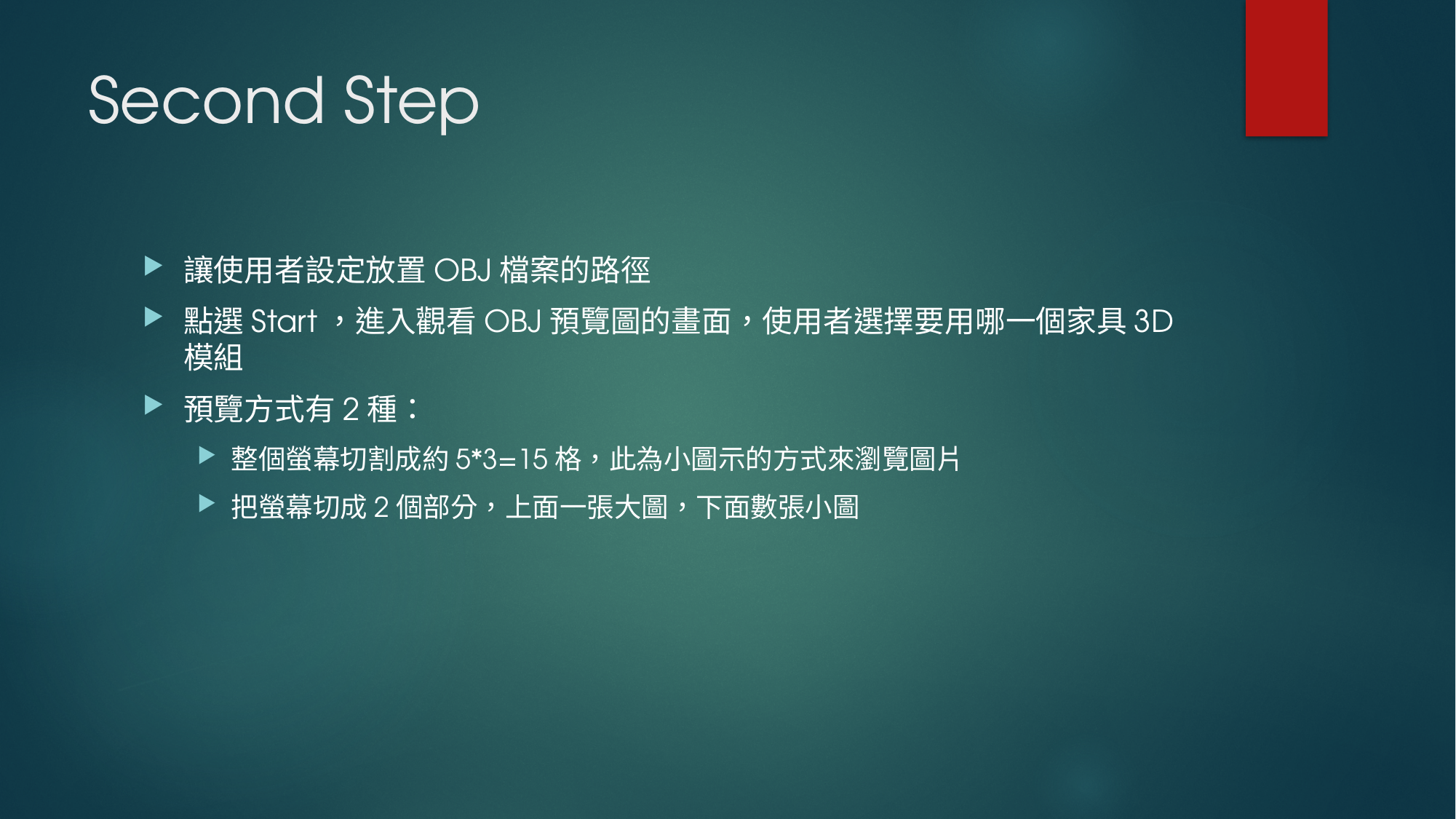

# Second Step
讓使用者設定放置OBJ檔案的路徑
點選Start，進入觀看OBJ預覽圖的畫面，使用者選擇要用哪一個家具3D模組
預覽方式有2種：
整個螢幕切割成約5*3=15格，此為小圖示的方式來瀏覽圖片
把螢幕切成2個部分，上面一張大圖，下面數張小圖